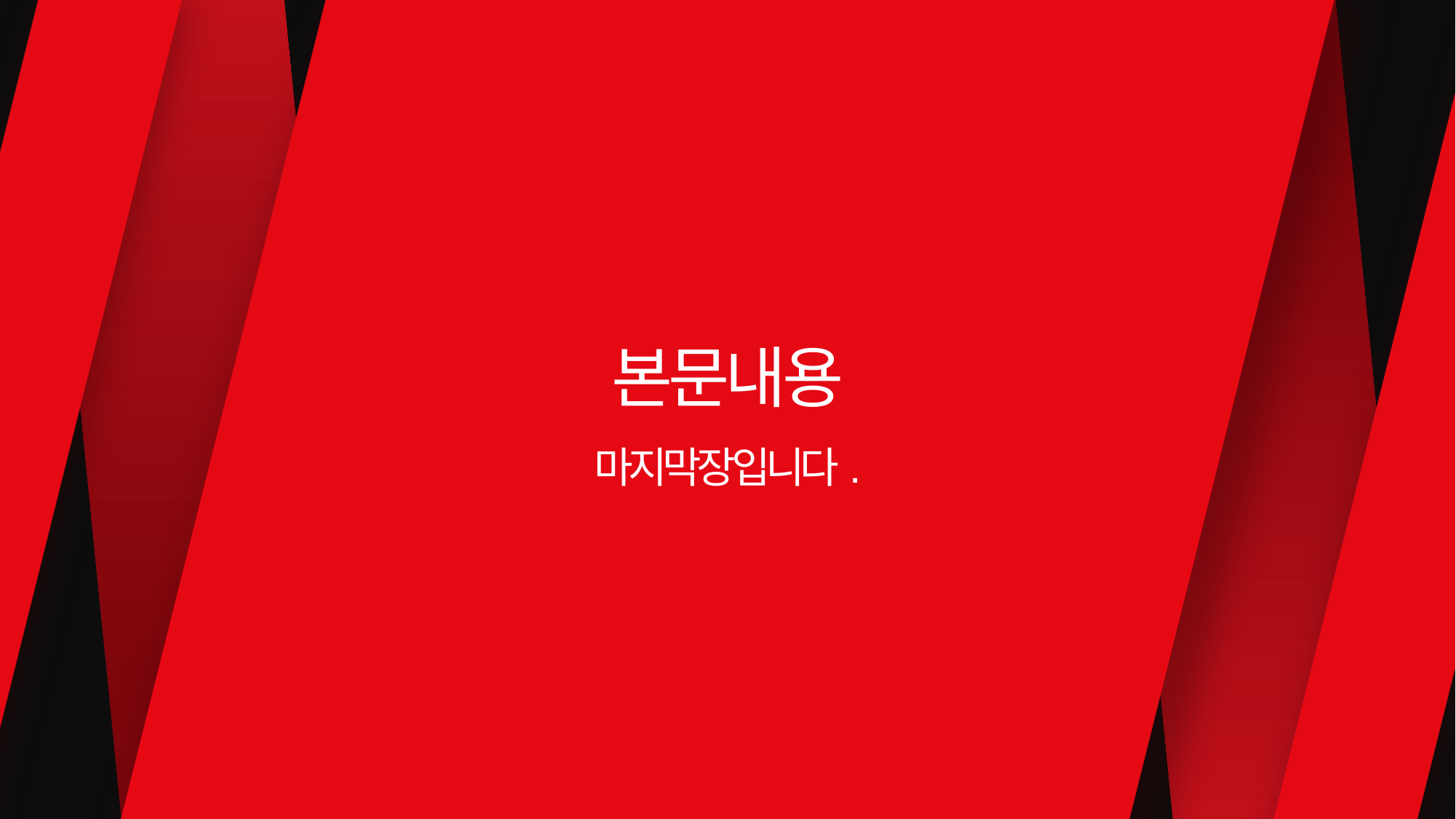

NETFLIX
본문내용
마지막장입니다.
Thank you for watching!